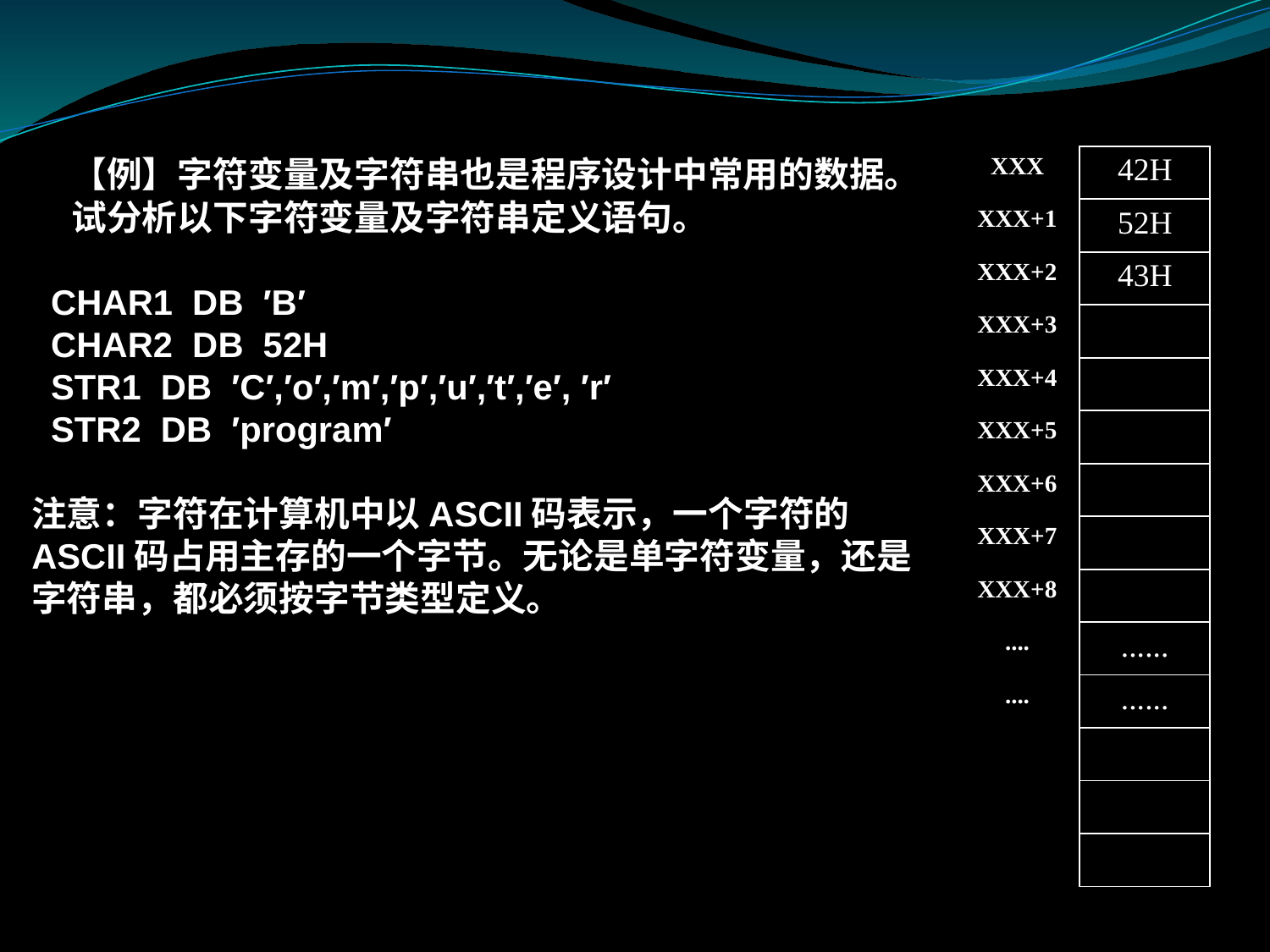

【例】字符变量及字符串也是程序设计中常用的数据。试分析以下字符变量及字符串定义语句。

  CHAR1  DB  ′B′
  CHAR2  DB  52H
  STR1  DB  ′C′,′o′,′m′,′p′,′u′,′t′,′e′, ′r′
  STR2  DB  ′program′

注意：字符在计算机中以ASCII码表示，一个字符的ASCII码占用主存的一个字节。无论是单字符变量，还是字符串，都必须按字节类型定义。
| XXX | 42H |
| --- | --- |
| XXX+1 | 52H |
| XXX+2 | 43H |
| XXX+3 |  |
| XXX+4 |  |
| XXX+5 |  |
| XXX+6 |  |
| XXX+7 |  |
| XXX+8 |  |
| .... | ...... |
| .... | ...... |
|  |  |
|  |  |
|  |  |